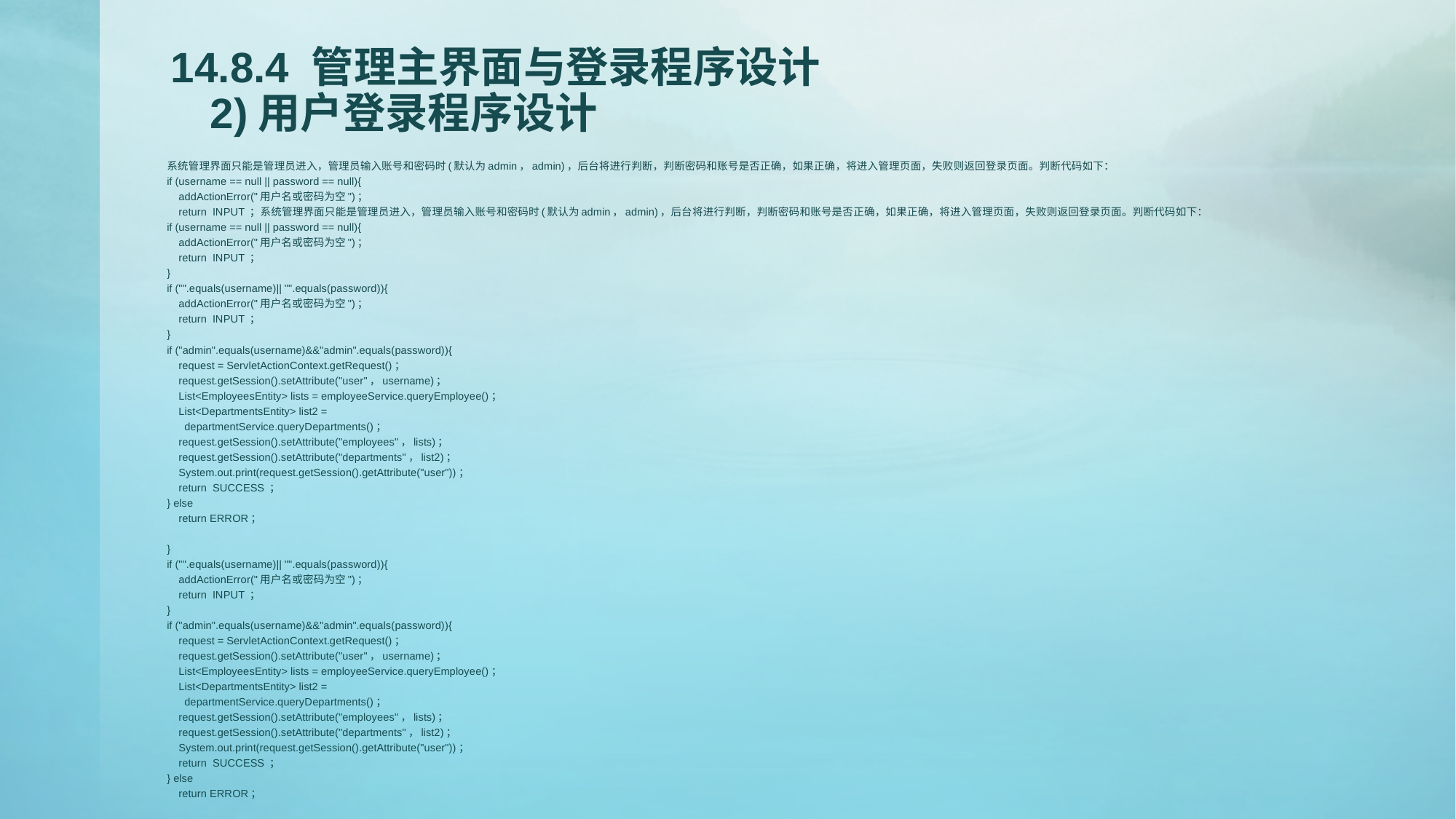

# 14.8.4 管理主界面与登录程序设计 2)用户登录程序设计
系统管理界面只能是管理员进入，管理员输入账号和密码时(默认为admin，admin)，后台将进行判断，判断密码和账号是否正确，如果正确，将进入管理页面，失败则返回登录页面。判断代码如下：
if (username == null || password == null){
    addActionError("用户名或密码为空")；
    return  INPUT ；系统管理界面只能是管理员进入，管理员输入账号和密码时(默认为admin，admin)，后台将进行判断，判断密码和账号是否正确，如果正确，将进入管理页面，失败则返回登录页面。判断代码如下：
if (username == null || password == null){
    addActionError("用户名或密码为空")；
    return  INPUT ；
}
if ("".equals(username)|| "".equals(password)){
    addActionError("用户名或密码为空")；
    return  INPUT ；
}
if ("admin".equals(username)&&"admin".equals(password)){
    request = ServletActionContext.getRequest()；
    request.getSession().setAttribute("user"，username)；
    List<EmployeesEntity> lists = employeeService.queryEmployee()；
    List<DepartmentsEntity> list2 =
      departmentService.queryDepartments()；
    request.getSession().setAttribute("employees"，lists)；
    request.getSession().setAttribute("departments"，list2)；
    System.out.print(request.getSession().getAttribute("user"))；
    return  SUCCESS ；
} else
    return ERROR；

}
if ("".equals(username)|| "".equals(password)){
    addActionError("用户名或密码为空")；
    return  INPUT ；
}
if ("admin".equals(username)&&"admin".equals(password)){
    request = ServletActionContext.getRequest()；
    request.getSession().setAttribute("user"，username)；
    List<EmployeesEntity> lists = employeeService.queryEmployee()；
    List<DepartmentsEntity> list2 =
      departmentService.queryDepartments()；
    request.getSession().setAttribute("employees"，lists)；
    request.getSession().setAttribute("departments"，list2)；
    System.out.print(request.getSession().getAttribute("user"))；
    return  SUCCESS ；
} else
    return ERROR；